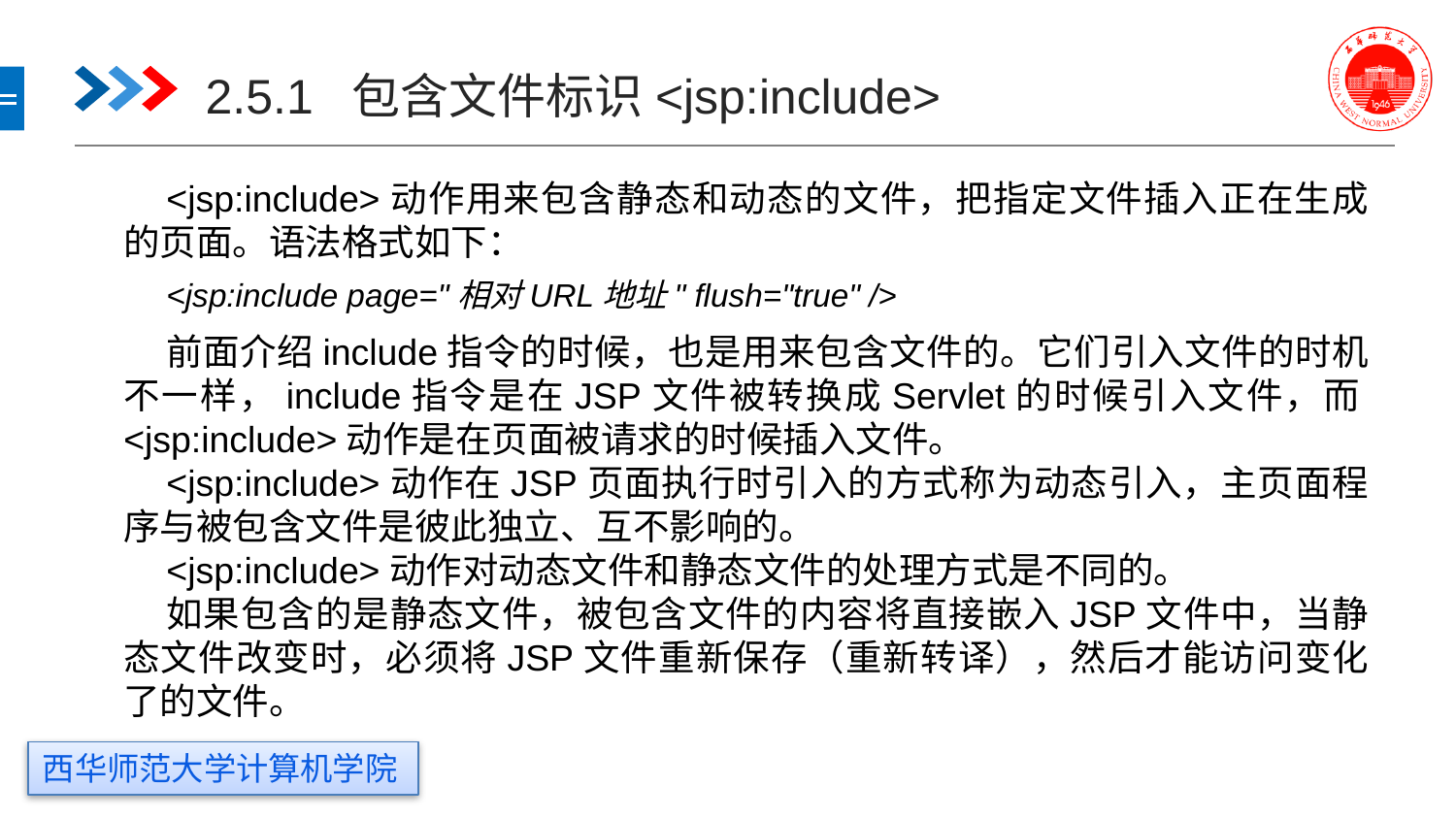

# 2.5.1  包含文件标识<jsp:include>
<jsp:include>动作用来包含静态和动态的文件，把指定文件插入正在生成的页面。语法格式如下：
<jsp:include page="相对URL地址" flush="true" />
前面介绍include指令的时候，也是用来包含文件的。它们引入文件的时机不一样，include指令是在JSP文件被转换成Servlet的时候引入文件，而<jsp:include>动作是在页面被请求的时候插入文件。
<jsp:include>动作在JSP页面执行时引入的方式称为动态引入，主页面程序与被包含文件是彼此独立、互不影响的。
<jsp:include>动作对动态文件和静态文件的处理方式是不同的。
如果包含的是静态文件，被包含文件的内容将直接嵌入JSP文件中，当静态文件改变时，必须将JSP文件重新保存（重新转译），然后才能访问变化了的文件。